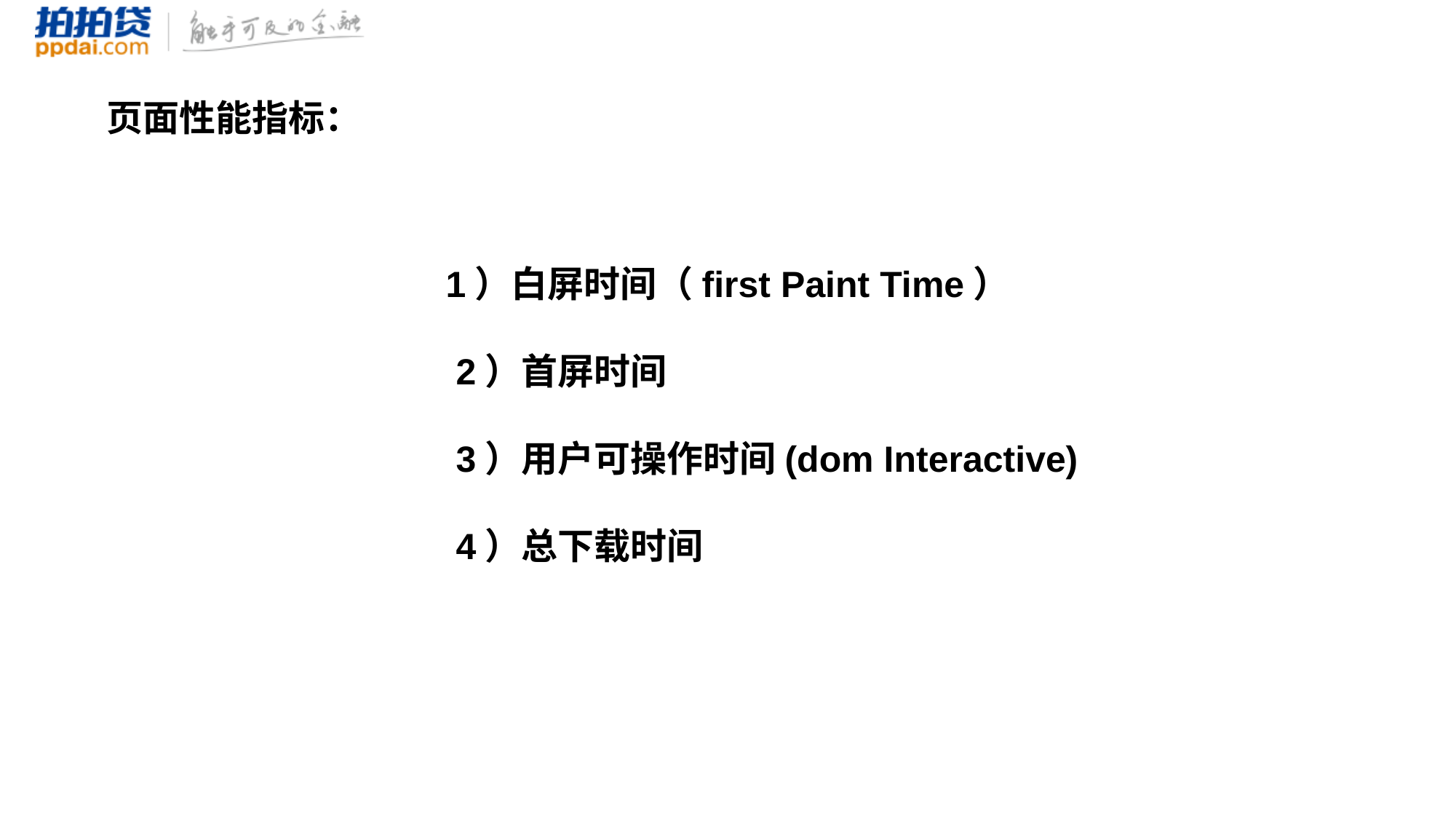

页面性能指标：
       1）白屏时间（first Paint Time）

　　2）首屏时间

　　3）用户可操作时间(dom Interactive)

　　4）总下载时间
Part 1